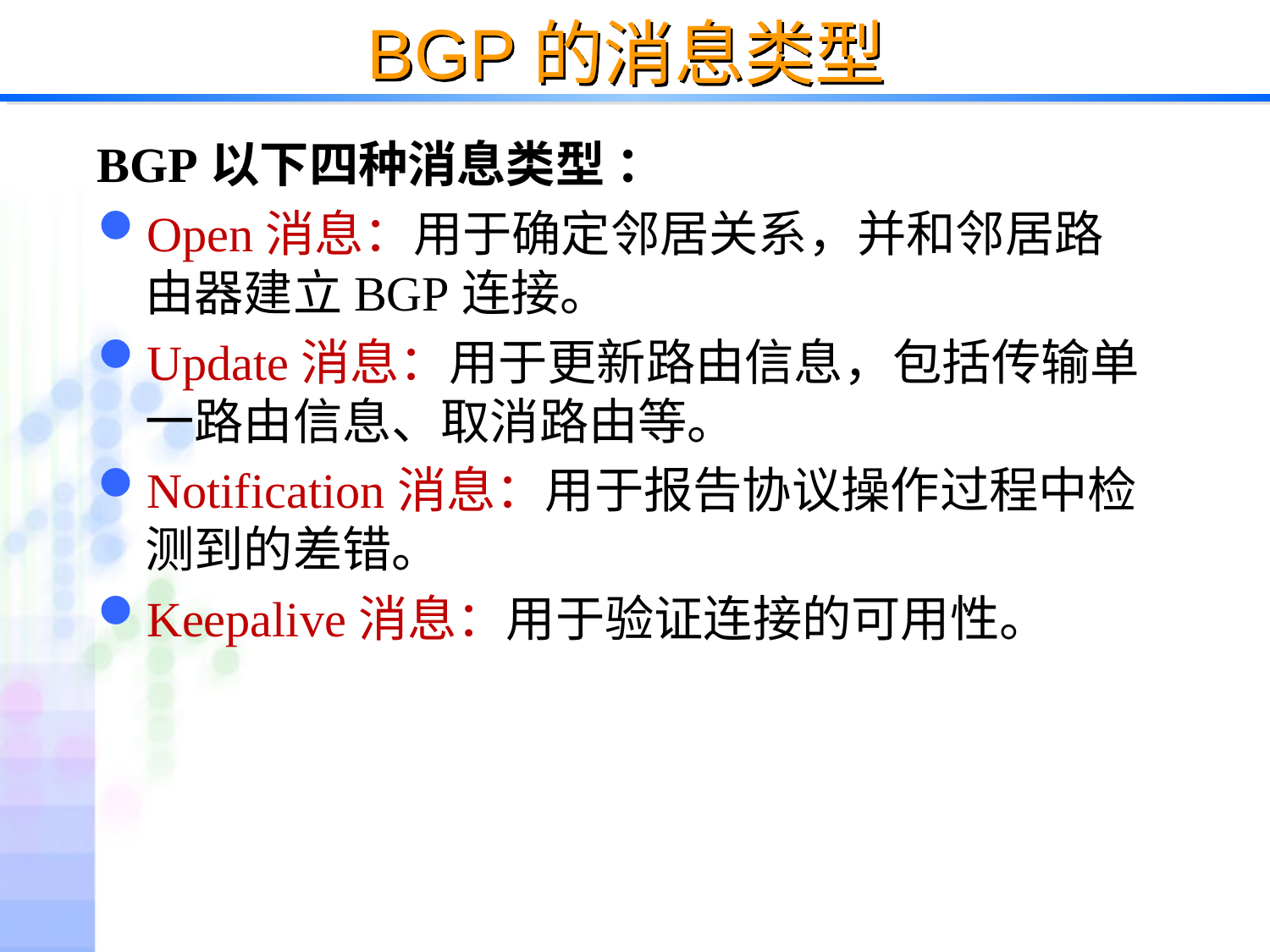

# BGP的消息类型
BGP以下四种消息类型 ：
Open消息：用于确定邻居关系，并和邻居路由器建立BGP连接。
Update消息：用于更新路由信息，包括传输单一路由信息、取消路由等。
Notification消息：用于报告协议操作过程中检测到的差错。
Keepalive消息：用于验证连接的可用性。